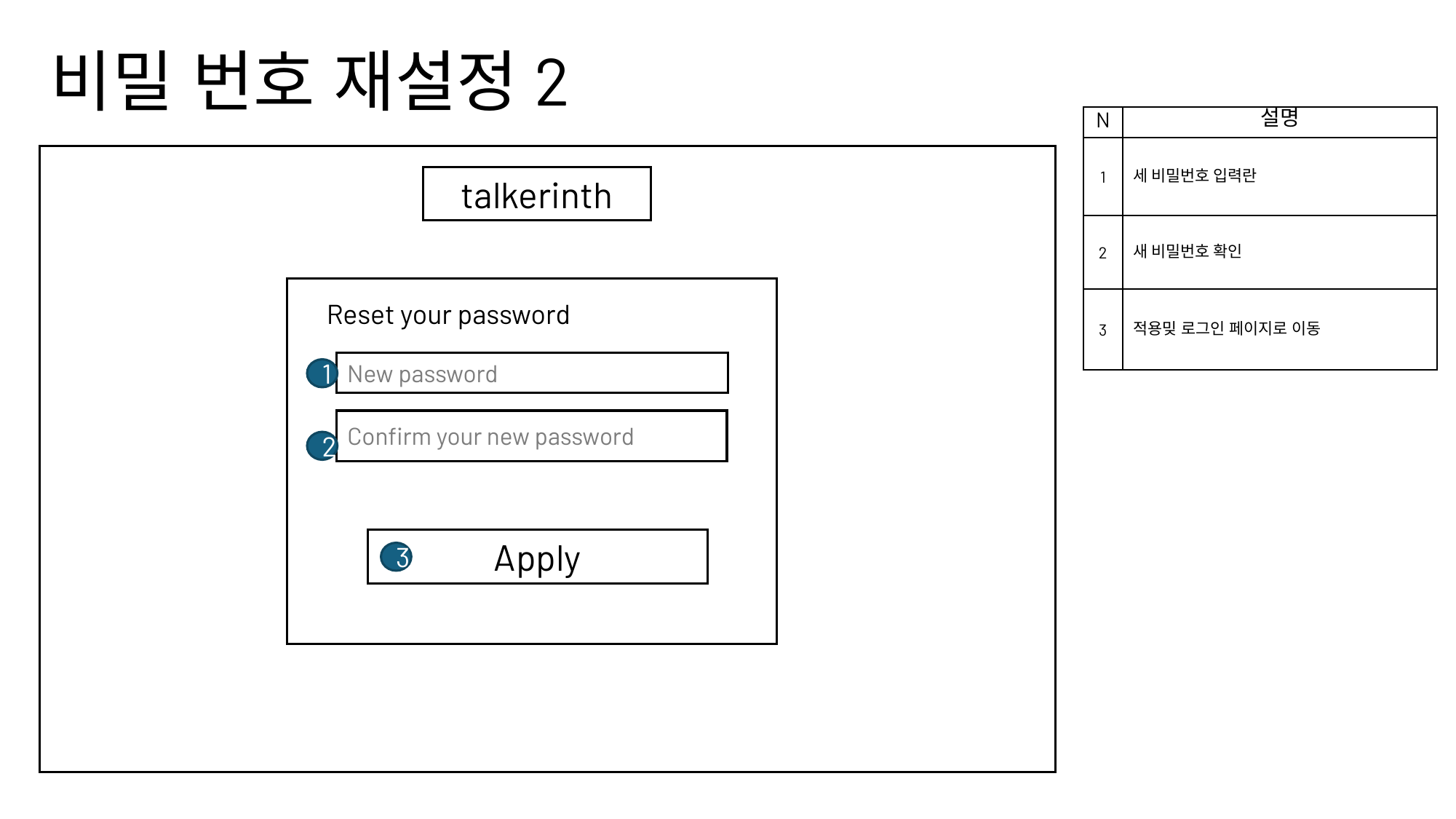

# 비밀 번호 재설정2
| N | 설명 |
| --- | --- |
| 1 | 세 비밀번호 입력란 |
| 2 | 새 비밀번호 확인 |
| 3 | 적용밎 로그인 페이지로 이동 |

talkerinth

Reset your password
New password
1
Confirm your new password
2
Apply
3